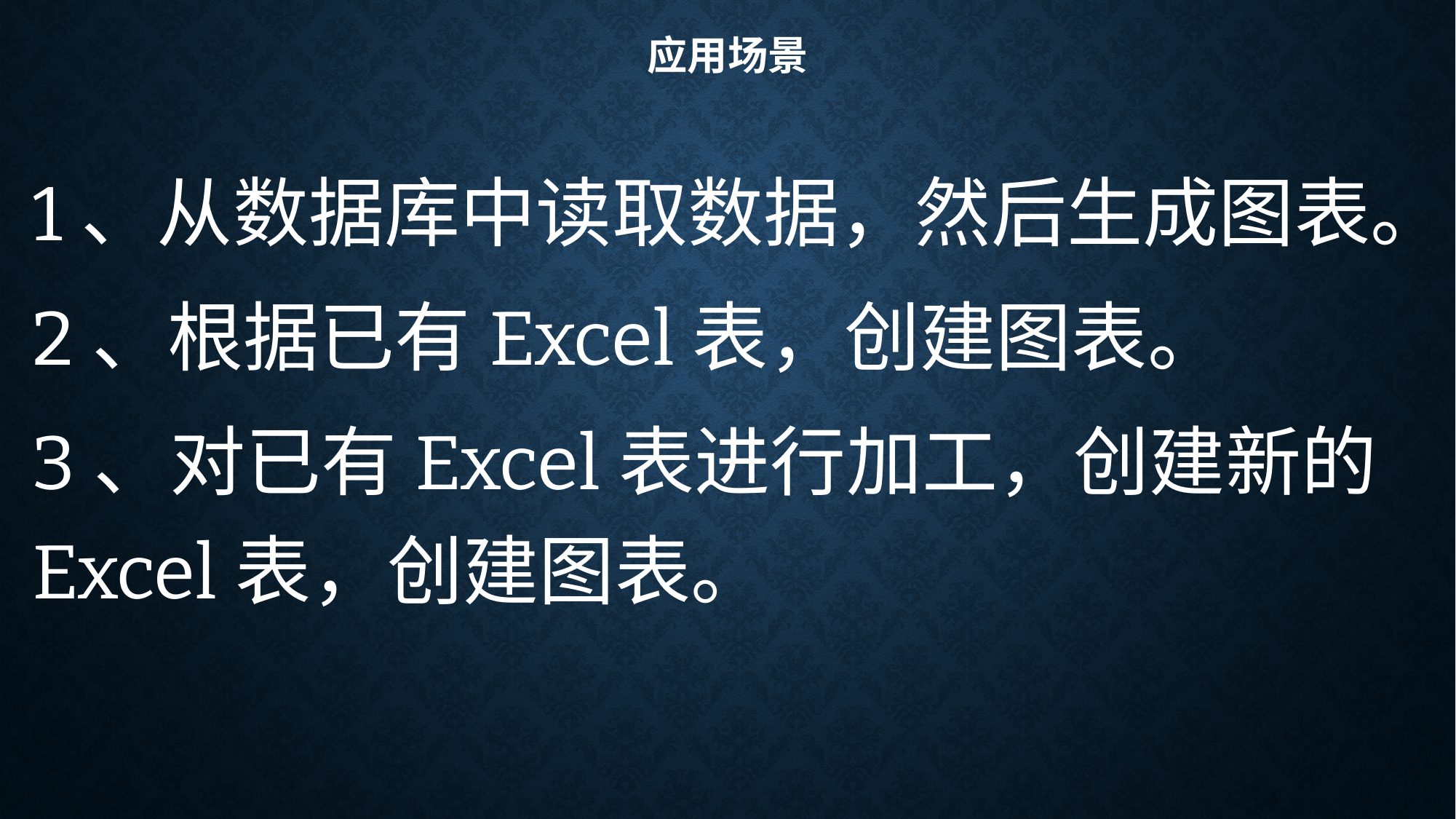

# 应用场景
1、从数据库中读取数据，然后生成图表。
2、根据已有Excel表，创建图表。
3、对已有Excel表进行加工，创建新的Excel表，创建图表。